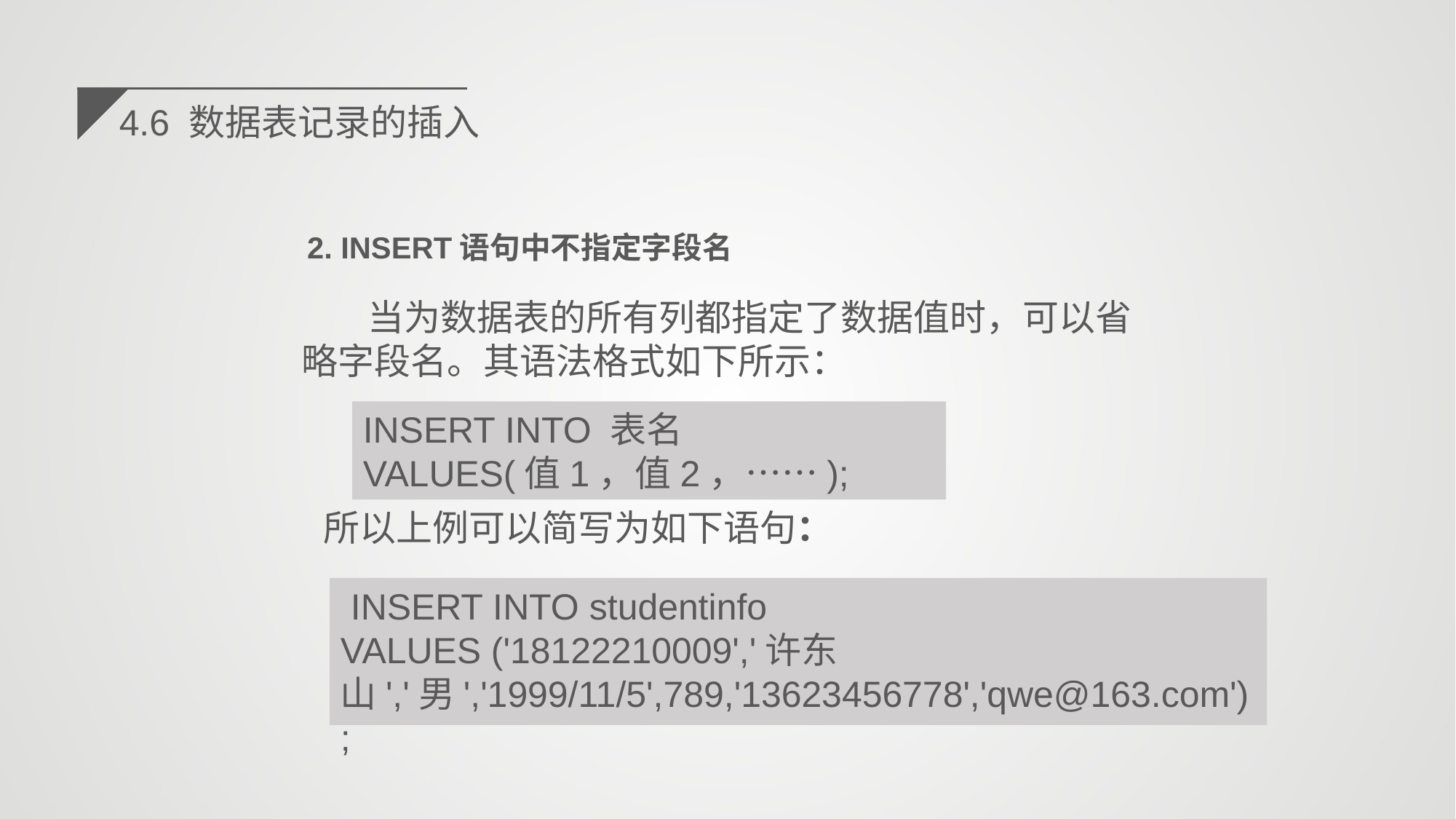

4.6 数据表记录的插入

2. INSERT语句中不指定字段名

       当为数据表的所有列都指定了数据值时，可以省略字段名。其语法格式如下所示：

INSERT INTO 表名
VALUES(值1，值2，……);
所以上例可以简写为如下语句：
 INSERT INTO studentinfo
VALUES ('18122210009','许东山','男','1999/11/5',789,'13623456778','qwe@163.com');